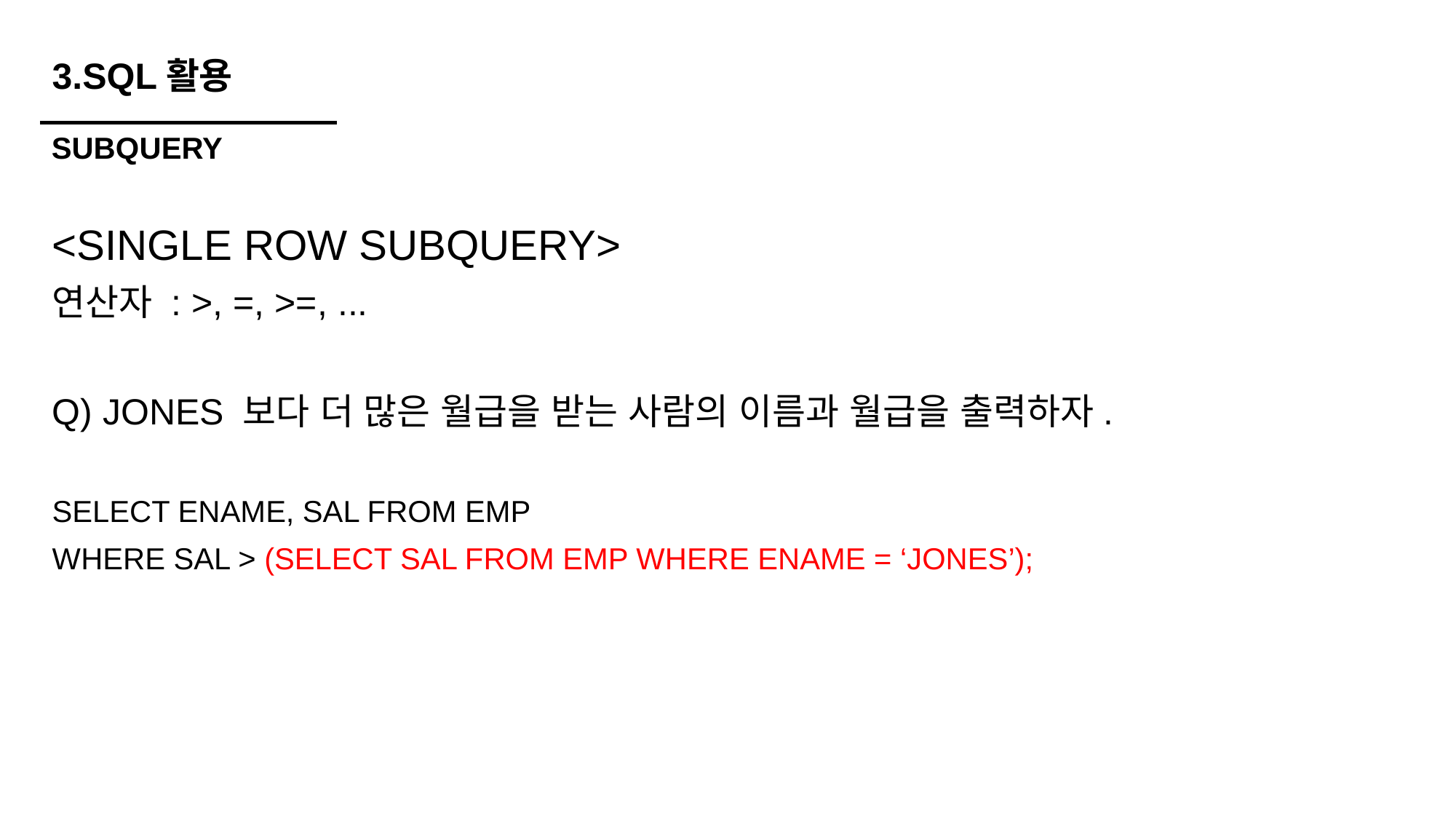

# 3.SQL활용
SUBQUERY
<SINGLE ROW SUBQUERY>
연산자 : >, =, >=, ...

Q) JONES 보다 더 많은 월급을 받는 사람의 이름과 월급을 출력하자.

SELECT ENAME, SAL FROM EMP
WHERE SAL > (SELECT SAL FROM EMP WHERE ENAME = ‘JONES’);